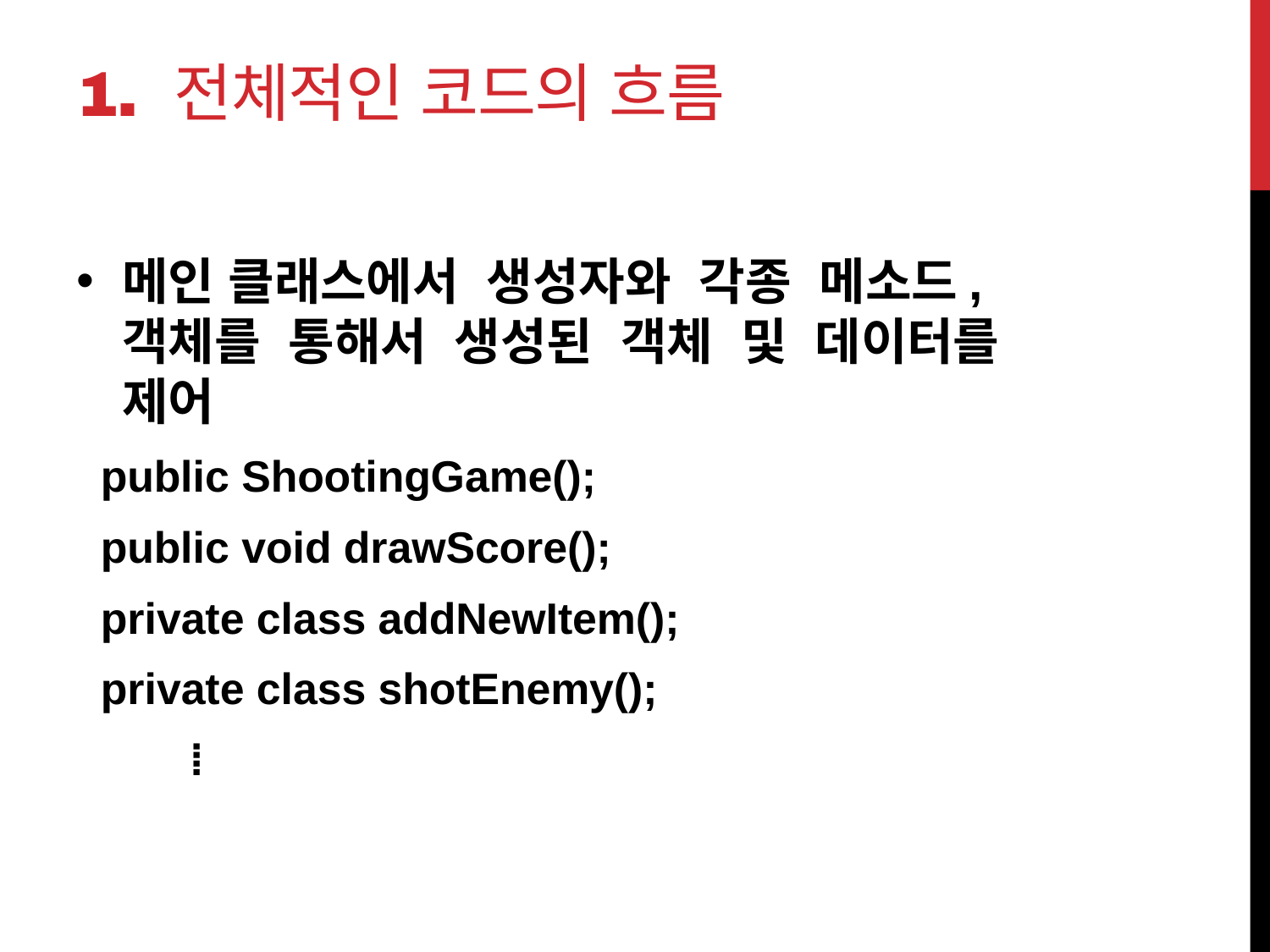

# 1. 전체적인 코드의 흐름
메인 클래스에서  생성자와  각종  메소드,  객체를  통해서  생성된  객체  및  데이터를  제어
  public ShootingGame();
  public void drawScore();
  private class addNewItem();
  private class shotEnemy();
  		⁞